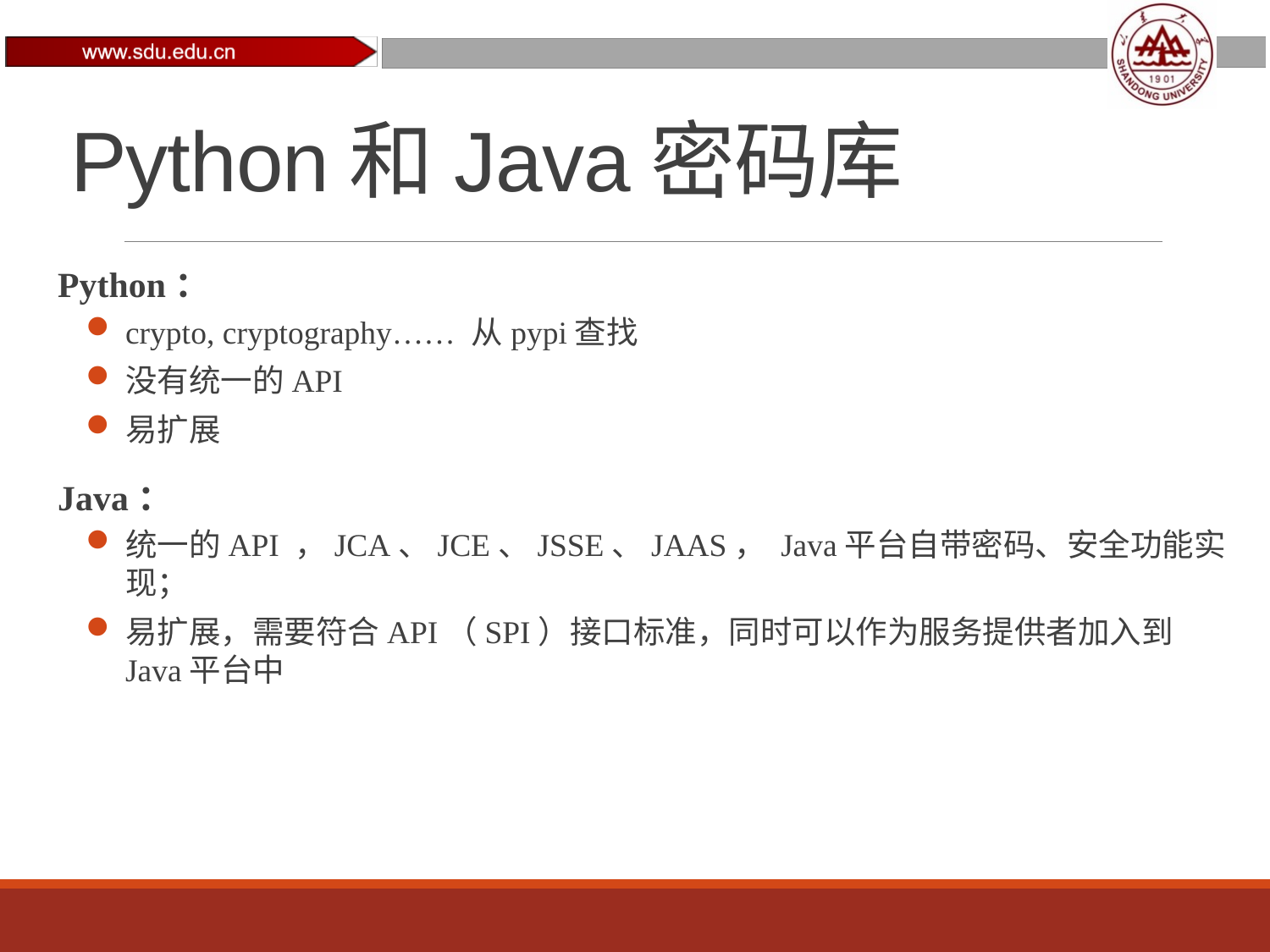

# Python和Java密码库
Python：
crypto, cryptography…… 从pypi查找
没有统一的API
易扩展
Java：
统一的API ，JCA、JCE、JSSE、JAAS， Java平台自带密码、安全功能实现；
易扩展，需要符合API（SPI）接口标准，同时可以作为服务提供者加入到Java平台中